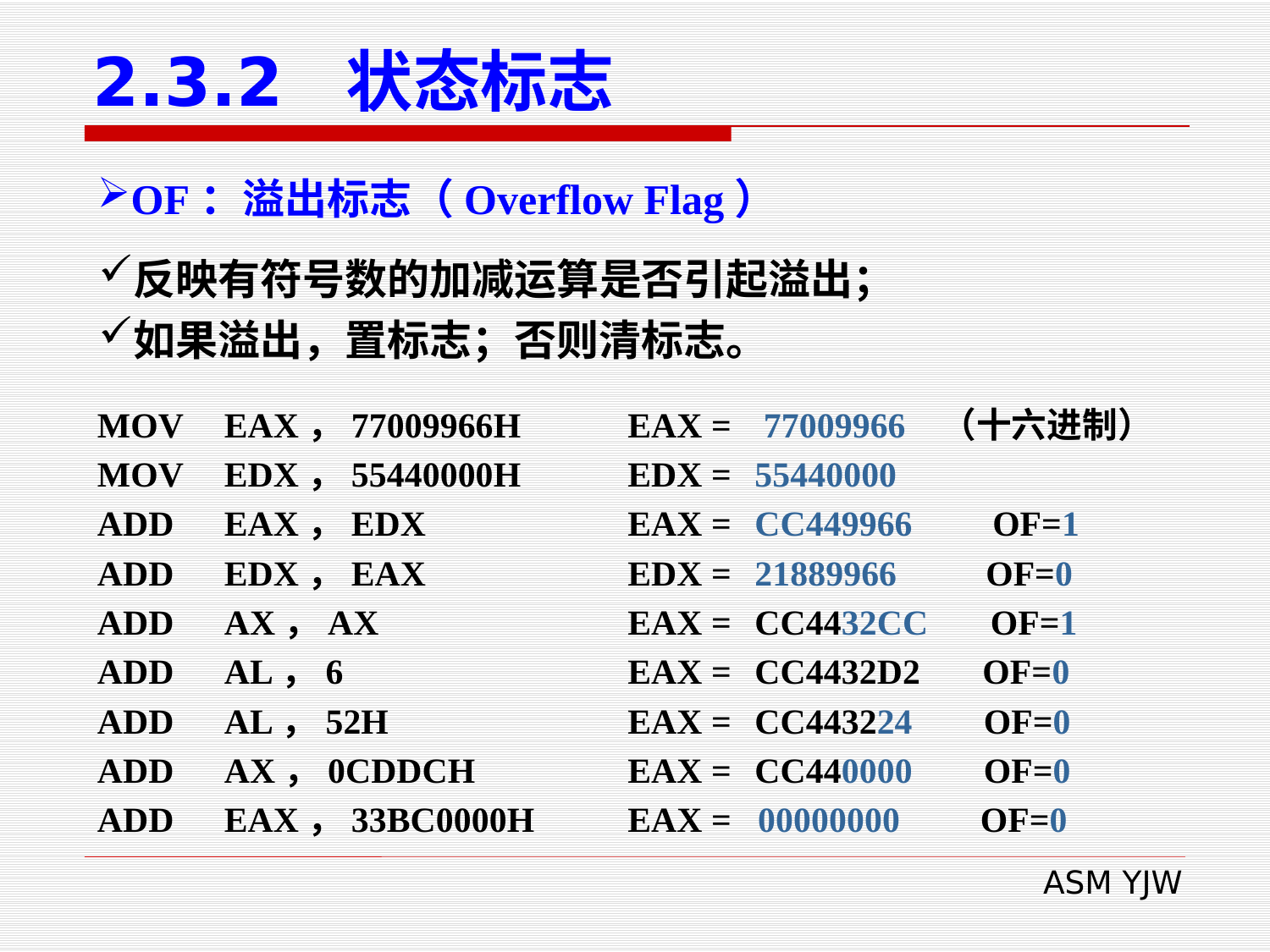

# 2.3.2  状态标志
OF：溢出标志（Overflow Flag）
反映有符号数的加减运算是否引起溢出；
如果溢出，置标志；否则清标志。
MOV	EAX，77009966H
MOV	EDX，55440000H
ADD	EAX，EDX
ADD	EDX，EAX
ADD	AX，AX
ADD	AL，6
ADD	AL，52H
ADD	AX，0CDDCH
ADD	EAX，33BC0000H
EAX =	 77009966   （十六进制）
EDX =	55440000
EAX =	CC449966         OF=1
EDX =	21889966          OF=0
EAX =	CC4432CC       OF=1
EAX =	CC4432D2       OF=0
EAX =	CC443224        OF=0
EAX =	CC440000        OF=0
EAX =   00000000         OF=0